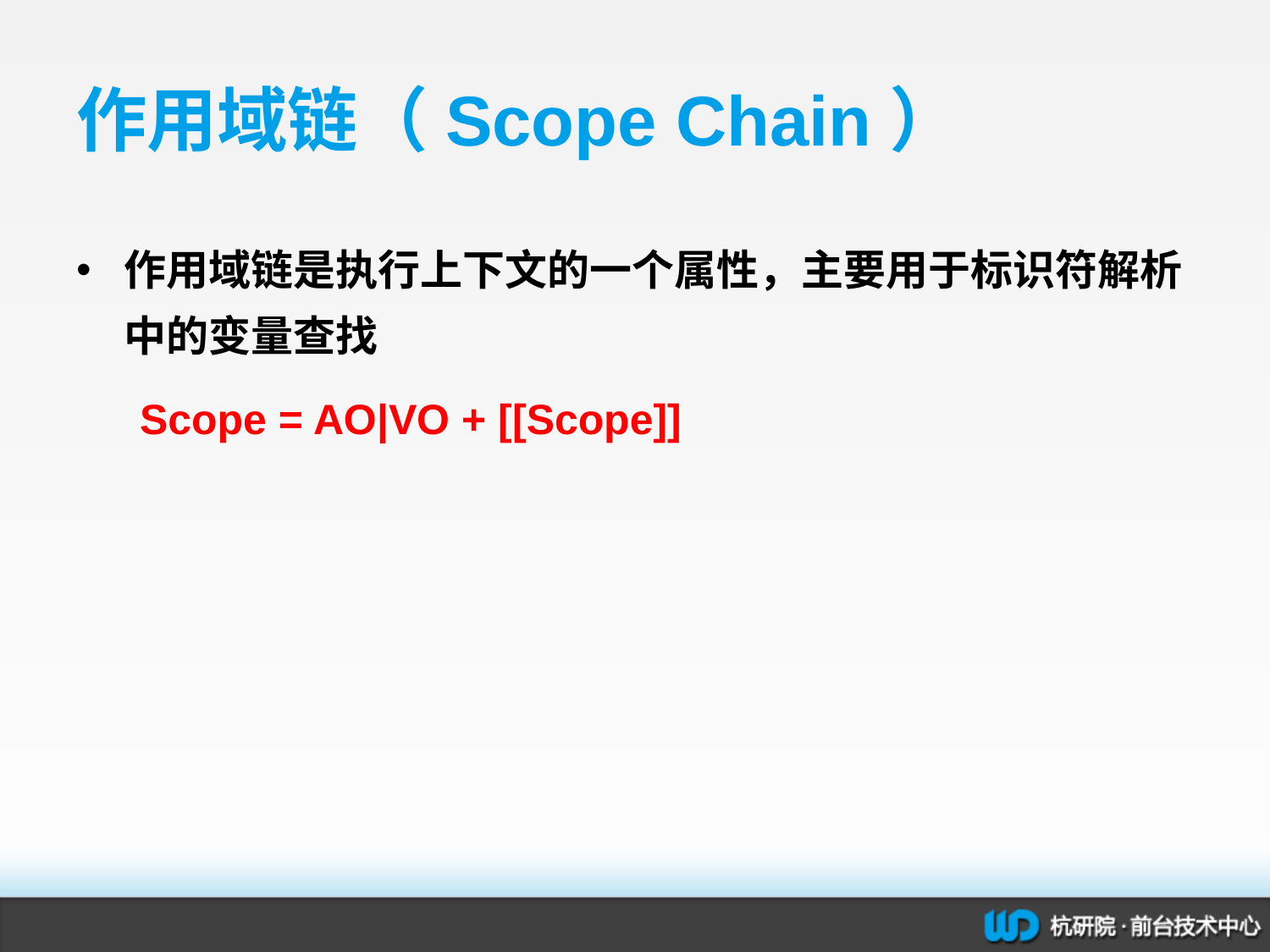

# 作用域链（Scope Chain）
作用域链是执行上下文的一个属性，主要用于标识符解析中的变量查找

Scope = AO|VO + [[Scope]]